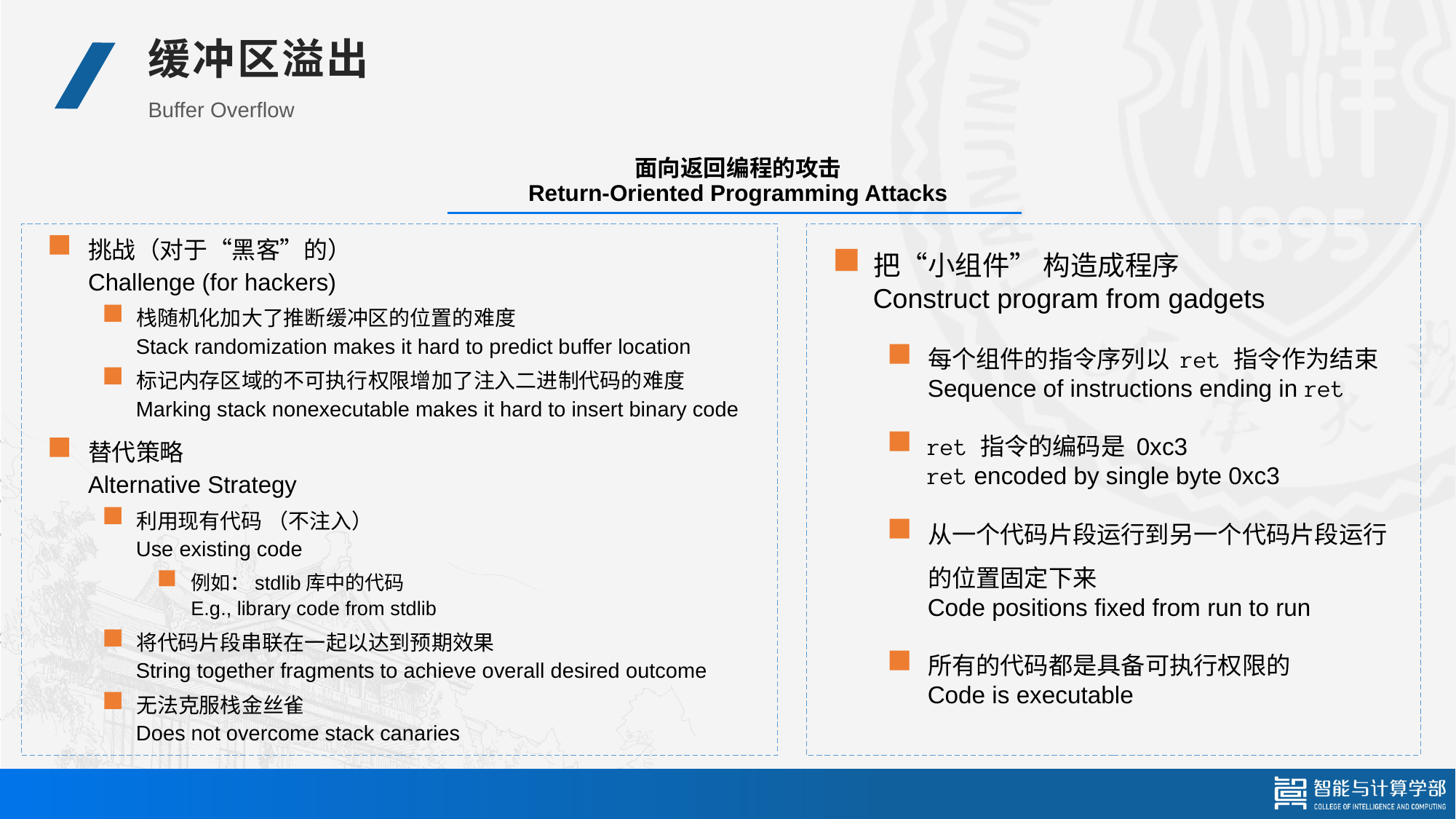

缓冲区溢出
Buffer Overflow
# 面向返回编程的攻击 Return-Oriented Programming Attacks
挑战（对于“黑客”的）
Challenge (for hackers)
栈随机化加大了推断缓冲区的位置的难度
Stack randomization makes it hard to predict buffer location
标记内存区域的不可执行权限增加了注入二进制代码的难度
Marking stack nonexecutable makes it hard to insert binary code
替代策略
Alternative Strategy
利用现有代码 （不注入）
Use existing code
例如：stdlib库中的代码
E.g., library code from stdlib
将代码片段串联在一起以达到预期效果
String together fragments to achieve overall desired outcome
无法克服栈金丝雀
Does not overcome stack canaries
把“小组件” 构造成程序
Construct program from gadgets
每个组件的指令序列以 ret 指令作为结束
Sequence of instructions ending in ret
ret 指令的编码是 0xc3
ret encoded by single byte 0xc3
从一个代码片段运行到另一个代码片段运行的位置固定下来
Code positions fixed from run to run
所有的代码都是具备可执行权限的
Code is executable